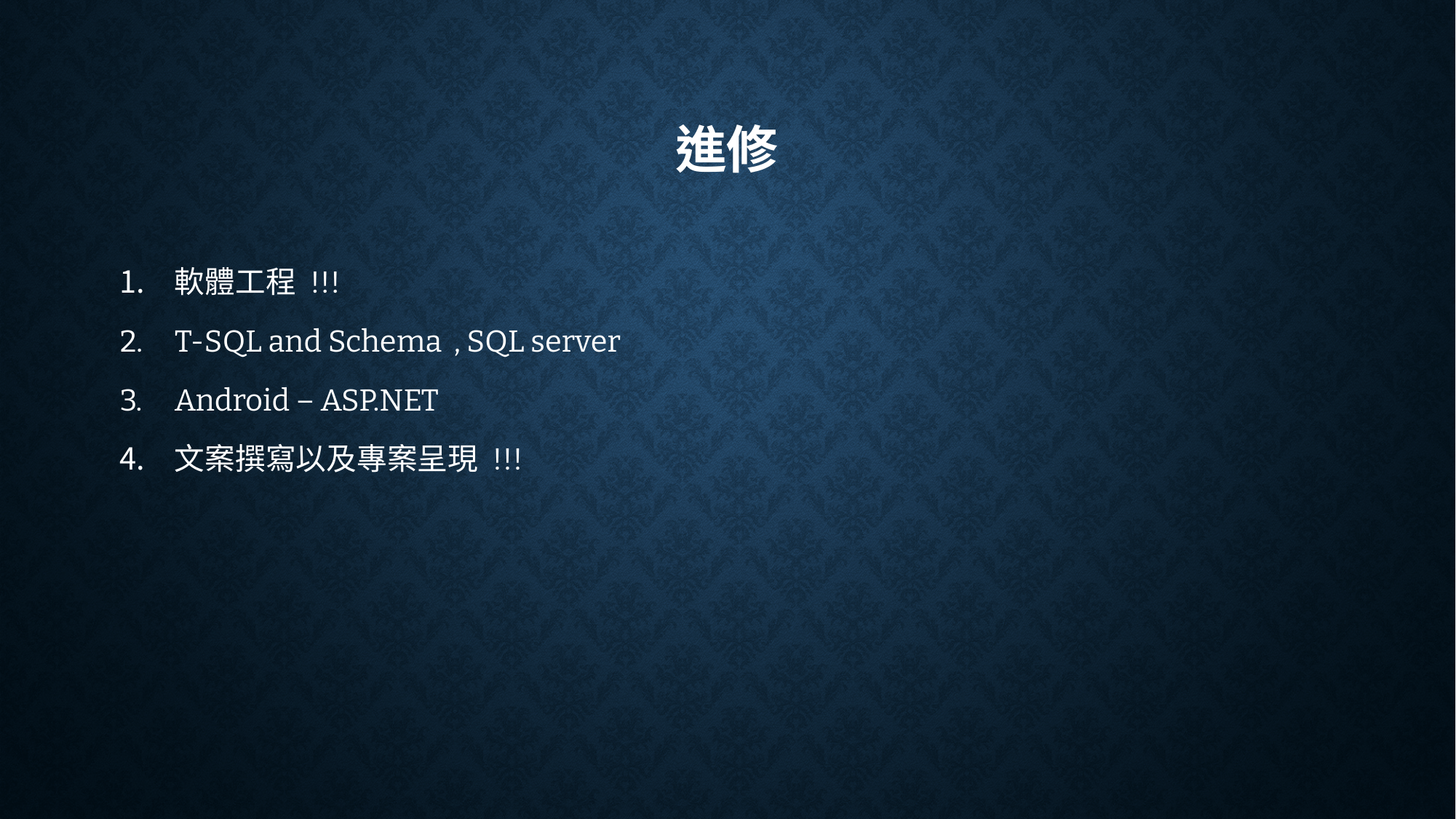

# 進修
軟體工程 !!!
T-SQL and Schema  , SQL server
Android – ASP.NET
文案撰寫以及專案呈現 !!!